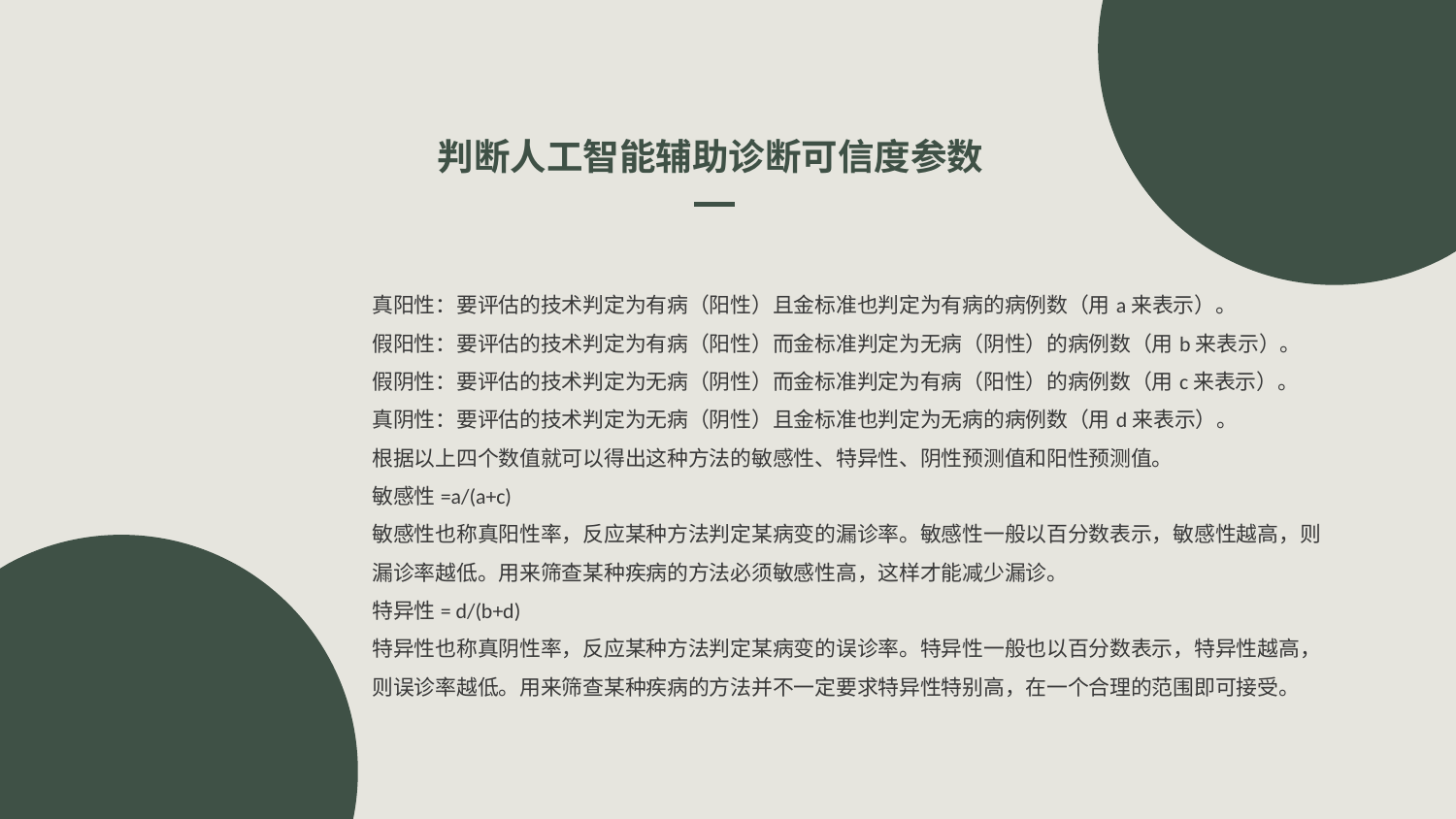

判断人工智能辅助诊断可信度参数
真阳性：要评估的技术判定为有病（阳性）且金标准也判定为有病的病例数（用a来表示）。
假阳性：要评估的技术判定为有病（阳性）而金标准判定为无病（阴性）的病例数（用b来表示）。
假阴性：要评估的技术判定为无病（阴性）而金标准判定为有病（阳性）的病例数（用c来表示）。
真阴性：要评估的技术判定为无病（阴性）且金标准也判定为无病的病例数（用d来表示）。
根据以上四个数值就可以得出这种方法的敏感性、特异性、阴性预测值和阳性预测值。
敏感性=a/(a+c)
敏感性也称真阳性率，反应某种方法判定某病变的漏诊率。敏感性一般以百分数表示，敏感性越高，则漏诊率越低。用来筛查某种疾病的方法必须敏感性高，这样才能减少漏诊。
特异性= d/(b+d)
特异性也称真阴性率，反应某种方法判定某病变的误诊率。特异性一般也以百分数表示，特异性越高，则误诊率越低。用来筛查某种疾病的方法并不一定要求特异性特别高，在一个合理的范围即可接受。